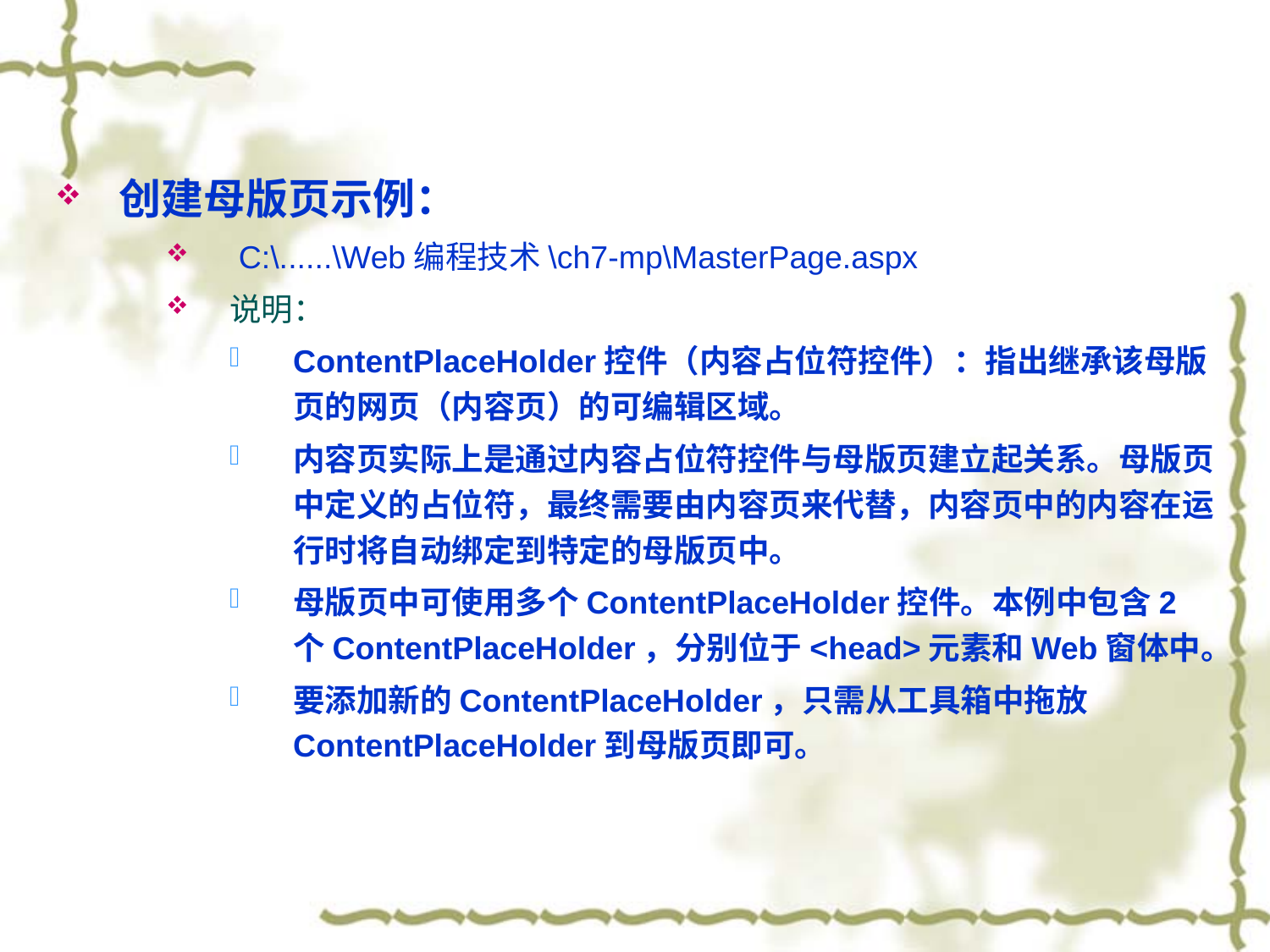

创建母版页示例：
 C:\......\Web编程技术\ch7-mp\MasterPage.aspx
说明：
ContentPlaceHolder控件（内容占位符控件）：指出继承该母版页的网页（内容页）的可编辑区域。
内容页实际上是通过内容占位符控件与母版页建立起关系。母版页中定义的占位符，最终需要由内容页来代替，内容页中的内容在运行时将自动绑定到特定的母版页中。
母版页中可使用多个ContentPlaceHolder控件。本例中包含2个ContentPlaceHolder，分别位于<head>元素和Web窗体中。
要添加新的ContentPlaceHolder，只需从工具箱中拖放ContentPlaceHolder到母版页即可。